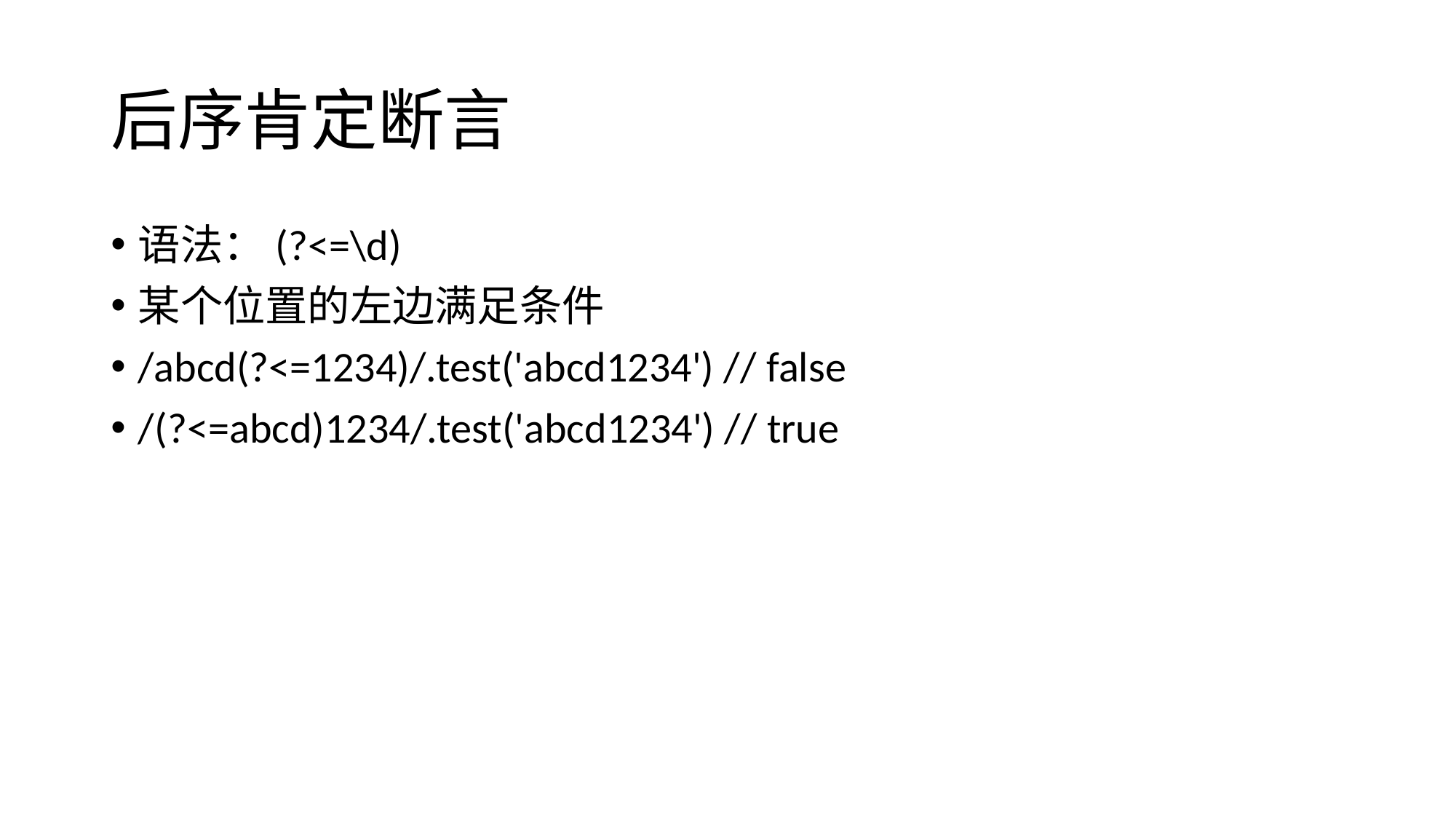

# 后序肯定断言
语法：(?<=\d)
某个位置的左边满足条件
/abcd(?<=1234)/.test('abcd1234') // false
/(?<=abcd)1234/.test('abcd1234') // true